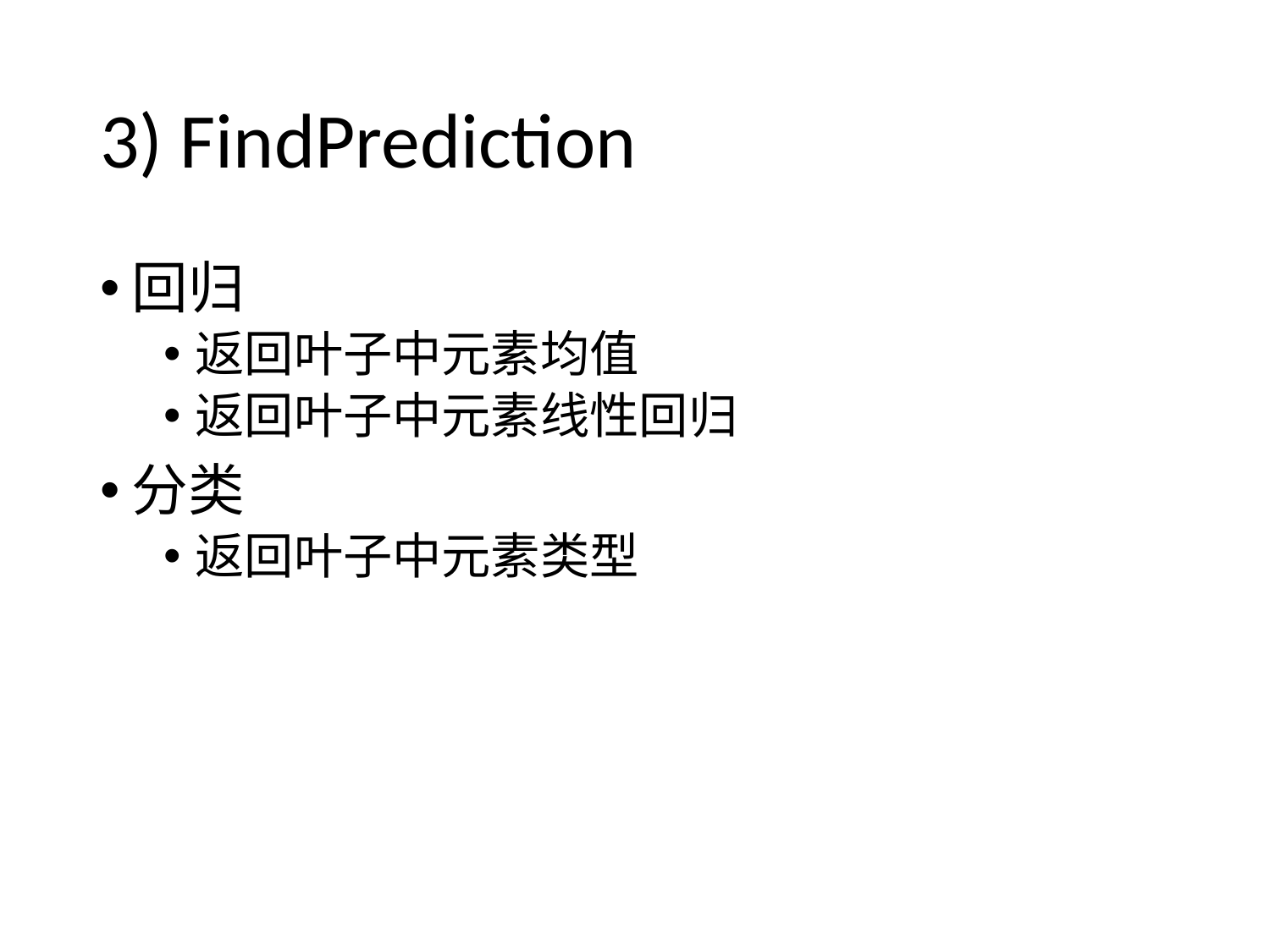

# 3) FindPrediction
回归
返回叶子中元素均值
返回叶子中元素线性回归
分类
返回叶子中元素类型